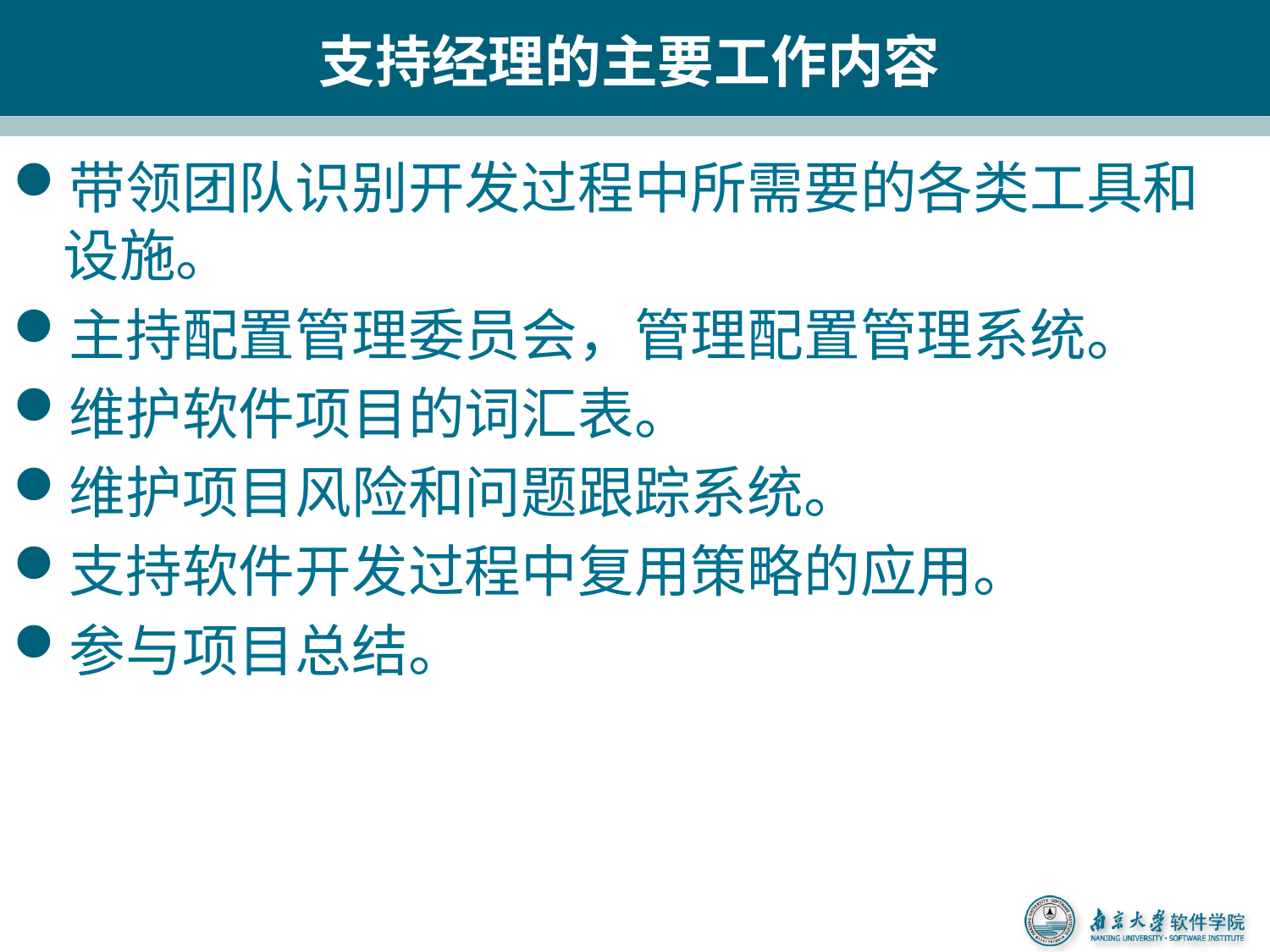

# 支持经理的主要工作内容
带领团队识别开发过程中所需要的各类工具和设施。
主持配置管理委员会，管理配置管理系统。
维护软件项目的词汇表。
维护项目风险和问题跟踪系统。
支持软件开发过程中复用策略的应用。
参与项目总结。